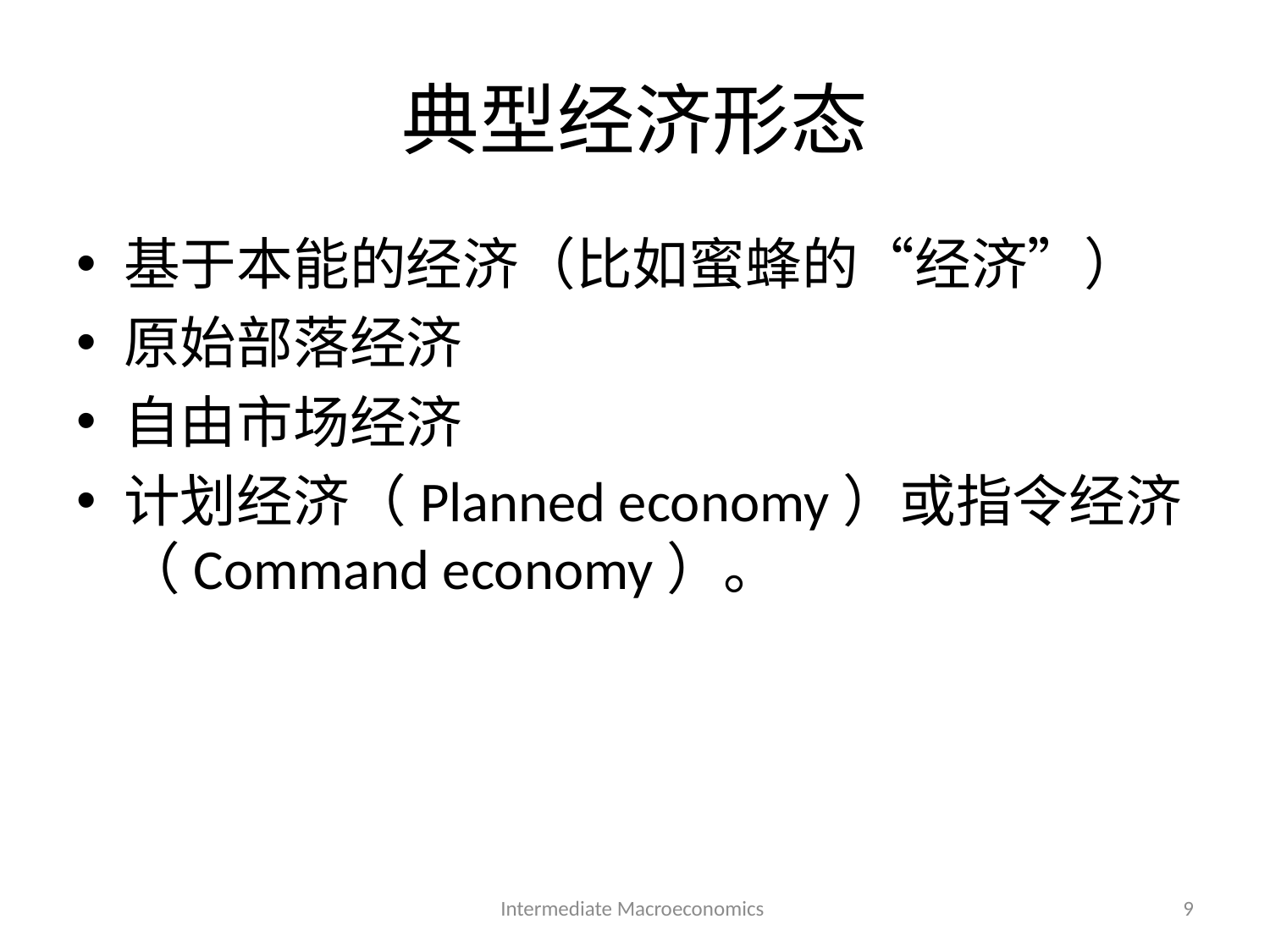

# 典型经济形态
基于本能的经济（比如蜜蜂的“经济”）
原始部落经济
自由市场经济
计划经济（Planned economy）或指令经济（Command economy）。
Intermediate Macroeconomics
9